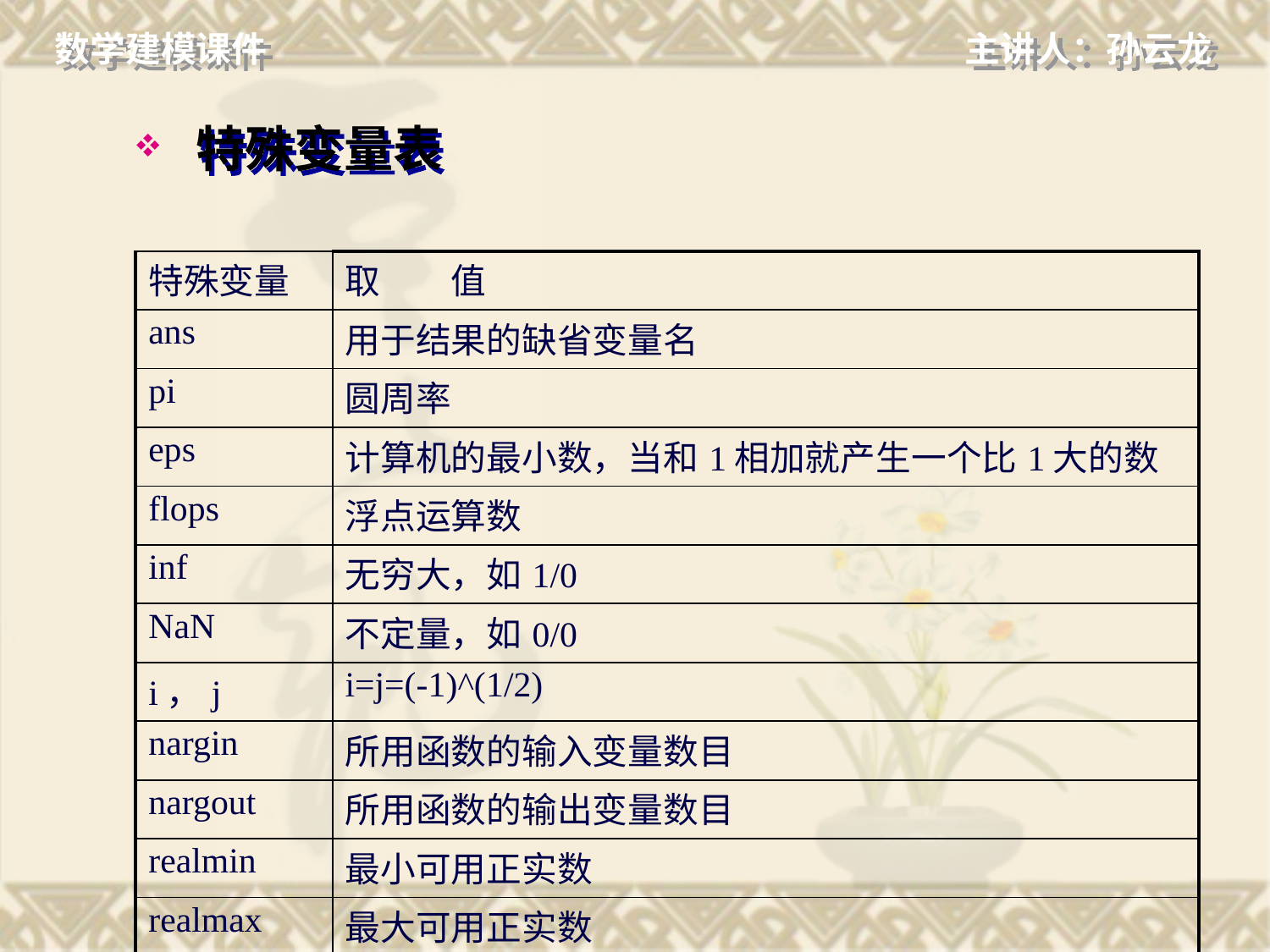

# 特殊变量表

| 特殊变量 | 取 值 |
| --- | --- |
| ans | 用于结果的缺省变量名 |
| pi | 圆周率 |
| eps | 计算机的最小数，当和1相加就产生一个比1大的数 |
| flops | 浮点运算数 |
| inf | 无穷大，如1/0 |
| NaN | 不定量，如0/0 |
| i，j | i=j=(-1)^(1/2) |
| nargin | 所用函数的输入变量数目 |
| nargout | 所用函数的输出变量数目 |
| realmin | 最小可用正实数 |
| realmax | 最大可用正实数 |